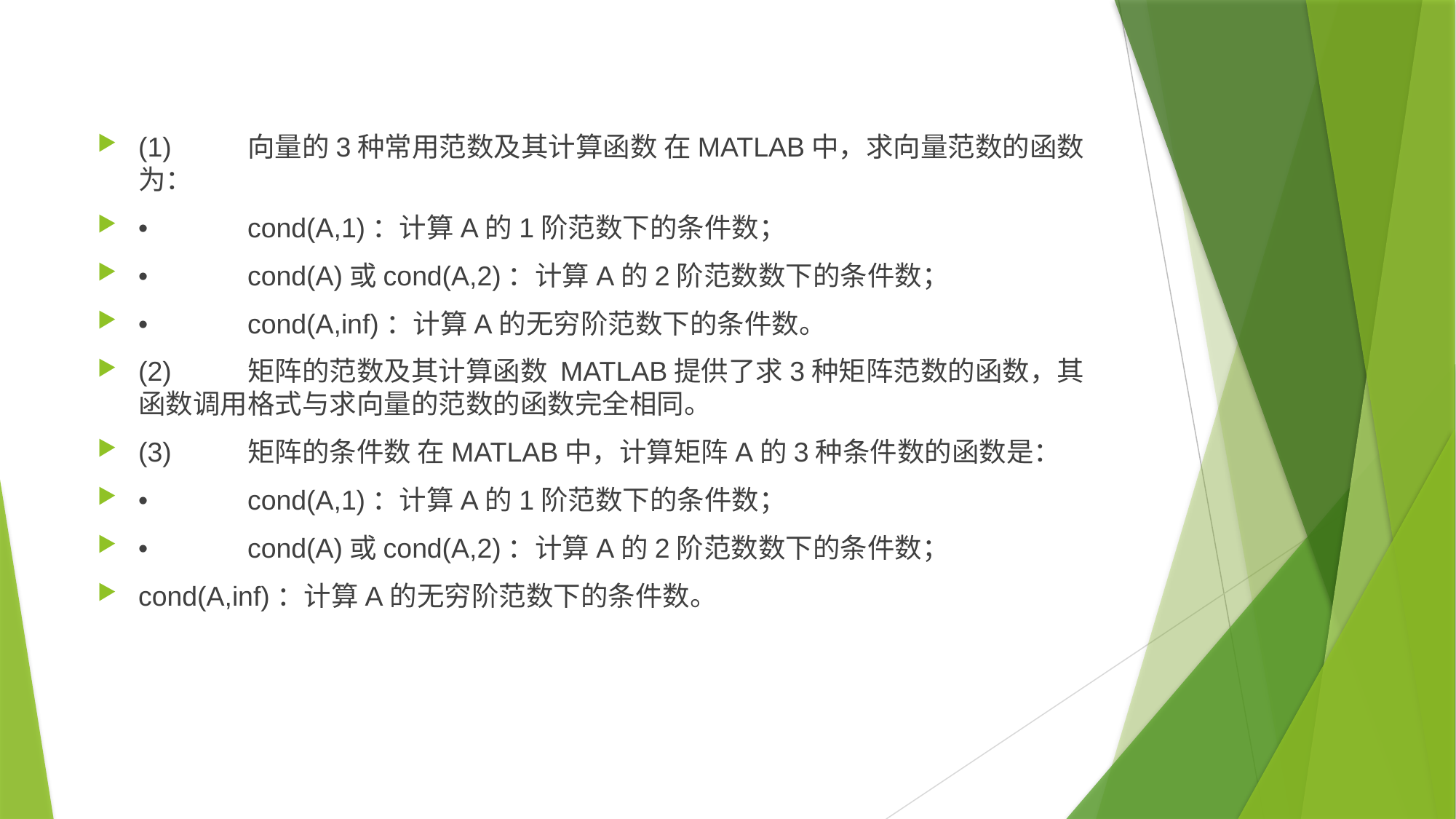

(1)	向量的3种常用范数及其计算函数 在MATLAB中，求向量范数的函数为：
•	cond(A,1)：计算A的1阶范数下的条件数；
•	cond(A)或cond(A,2)：计算A的2阶范数数下的条件数；
•	cond(A,inf)：计算A的无穷阶范数下的条件数。
(2)	矩阵的范数及其计算函数 MATLAB提供了求3种矩阵范数的函数，其函数调用格式与求向量的范数的函数完全相同。
(3)	矩阵的条件数 在MATLAB中，计算矩阵A的3种条件数的函数是：
•	cond(A,1)：计算A的1阶范数下的条件数；
•	cond(A)或cond(A,2)：计算A的2阶范数数下的条件数；
cond(A,inf)：计算A的无穷阶范数下的条件数。